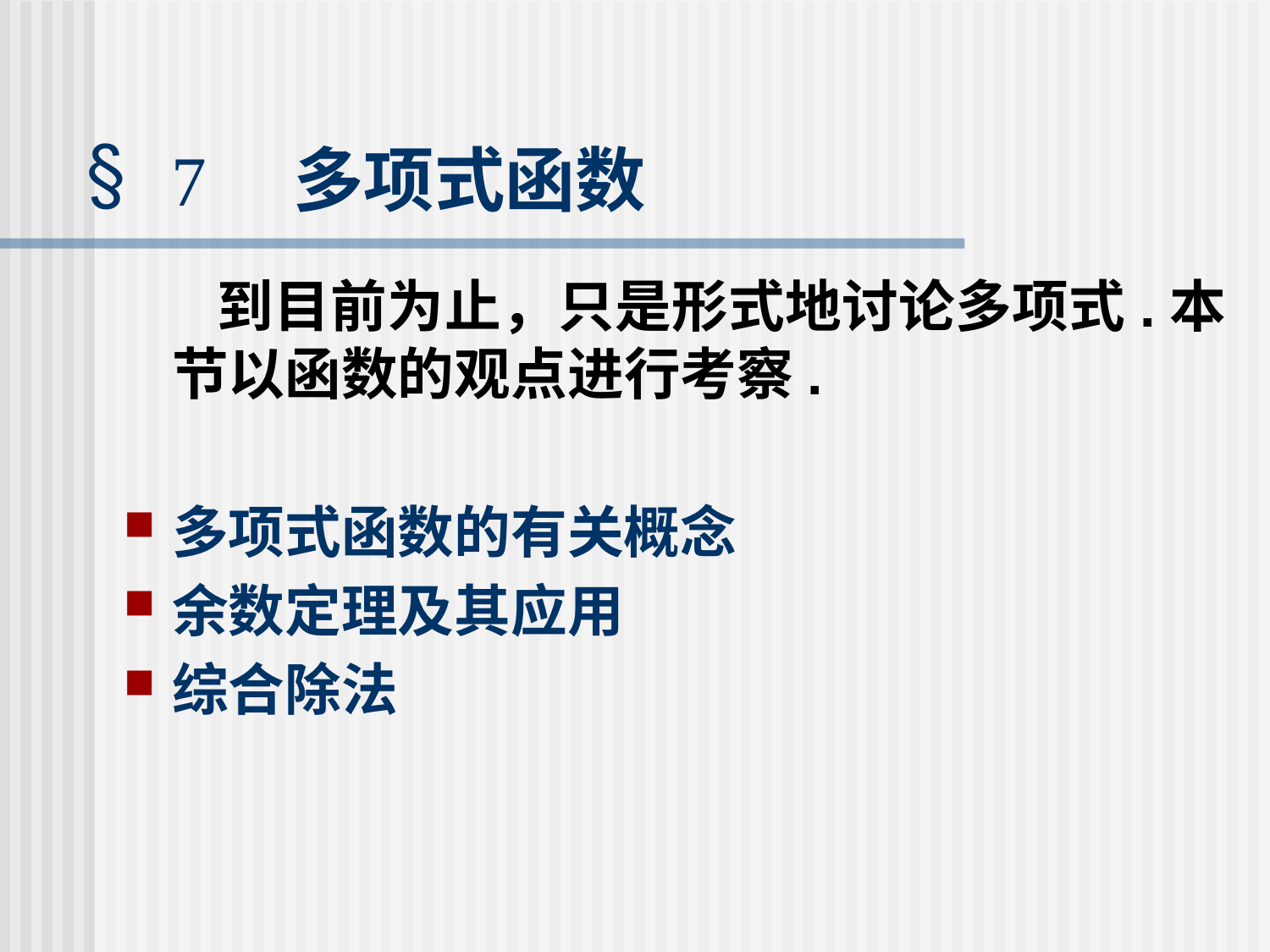

# 7    多项式函数
      到目前为止，只是形式地讨论多项式.本节以函数的观点进行考察.

多项式函数的有关概念
余数定理及其应用
综合除法